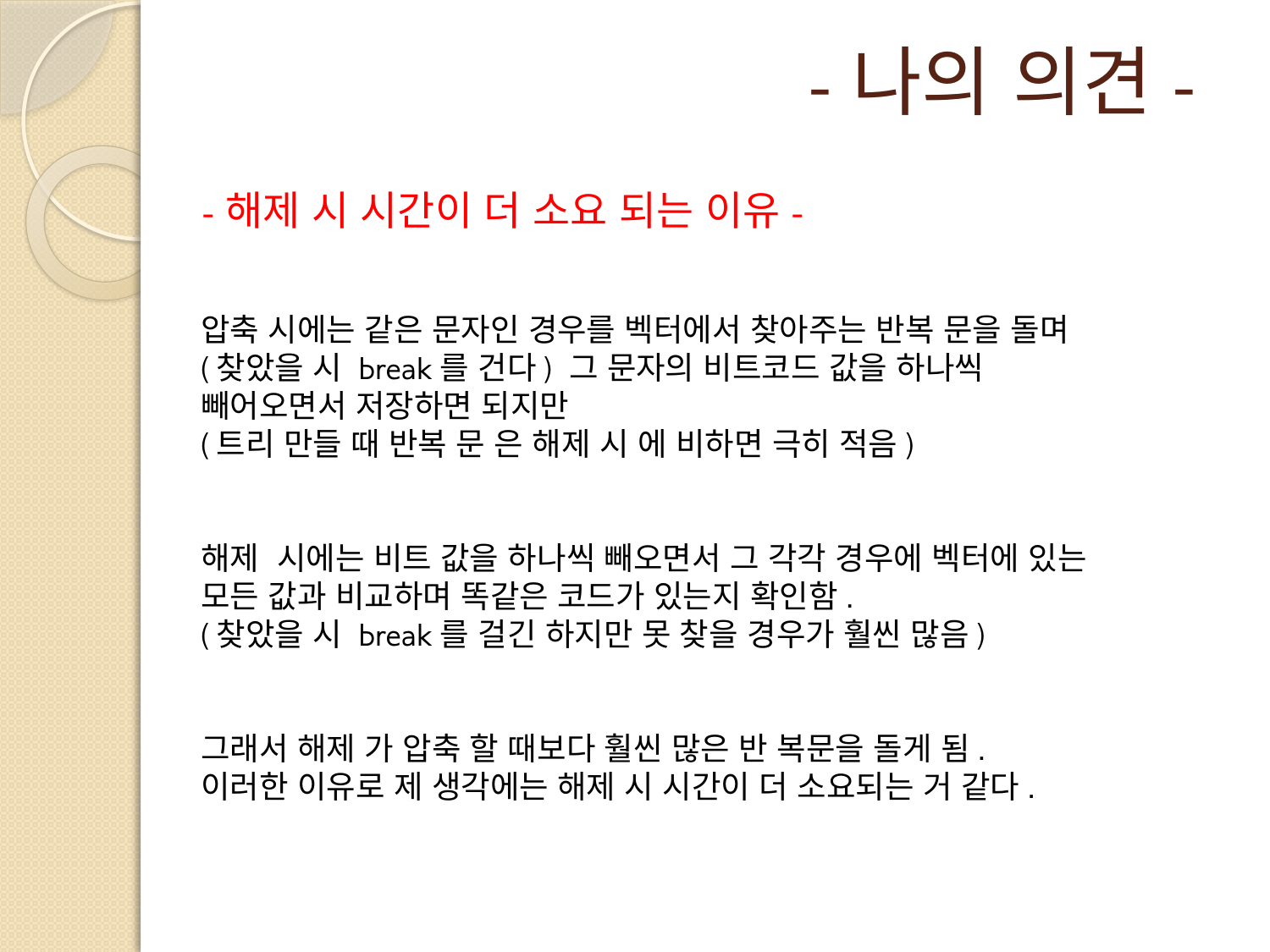

# -나의 의견-
-해제 시 시간이 더 소요 되는 이유-

압축 시에는 같은 문자인 경우를 벡터에서 찾아주는 반복 문을 돌며(찾았을 시 break를 건다) 그 문자의 비트코드 값을 하나씩 빼어오면서 저장하면 되지만
(트리 만들 때 반복 문 은 해제 시 에 비하면 극히 적음)

해제  시에는 비트 값을 하나씩 빼오면서 그 각각 경우에 벡터에 있는 모든 값과 비교하며 똑같은 코드가 있는지 확인함.
(찾았을 시 break를 걸긴 하지만 못 찾을 경우가 훨씬 많음)

그래서 해제 가 압축 할 때보다 훨씬 많은 반 복문을 돌게 됨.
이러한 이유로 제 생각에는 해제 시 시간이 더 소요되는 거 같다.